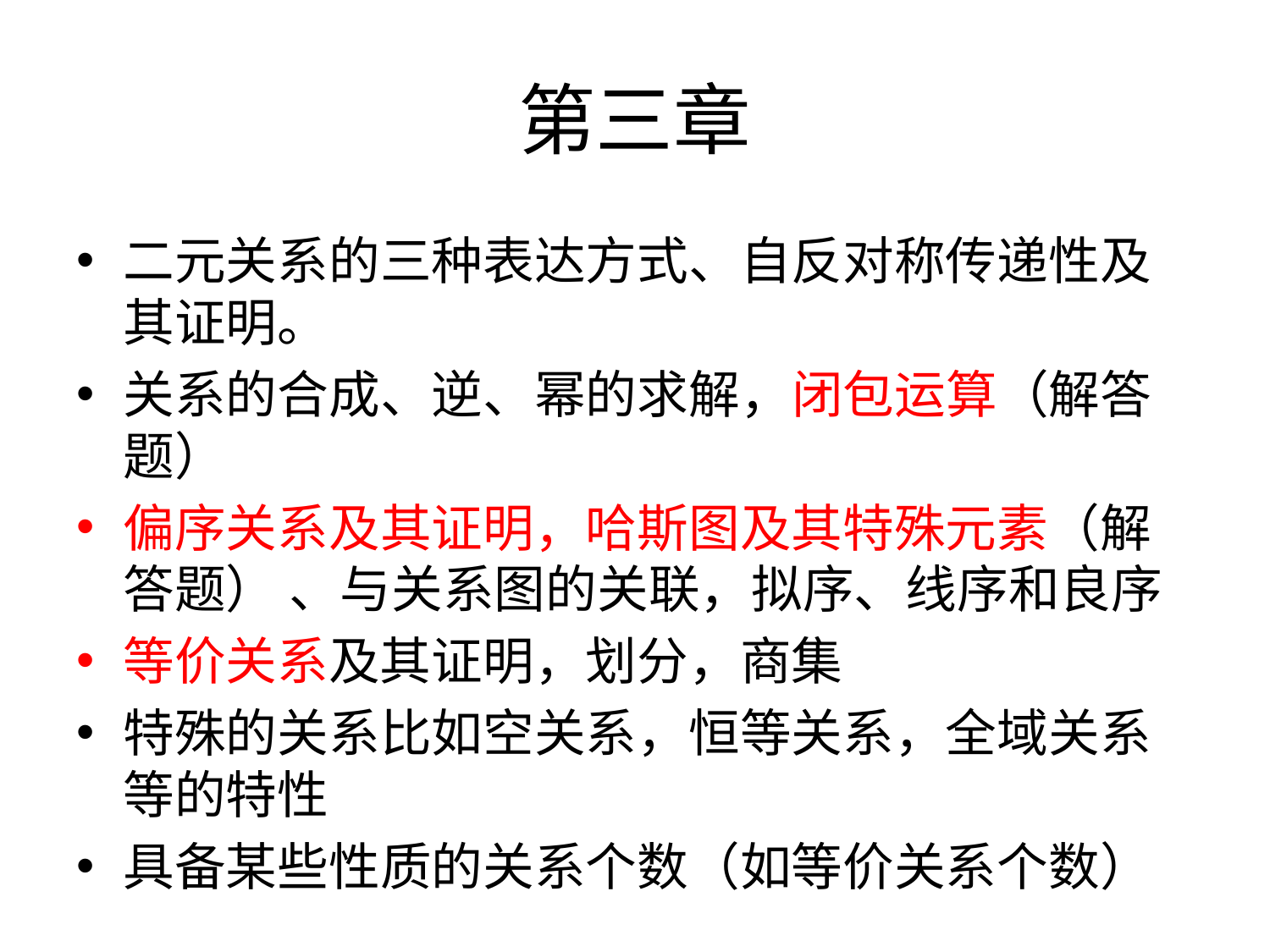

# 第三章
二元关系的三种表达方式、自反对称传递性及其证明。
关系的合成、逆、幂的求解，闭包运算（解答题）
偏序关系及其证明，哈斯图及其特殊元素（解答题） 、与关系图的关联，拟序、线序和良序
等价关系及其证明，划分，商集
特殊的关系比如空关系，恒等关系，全域关系等的特性
具备某些性质的关系个数（如等价关系个数）